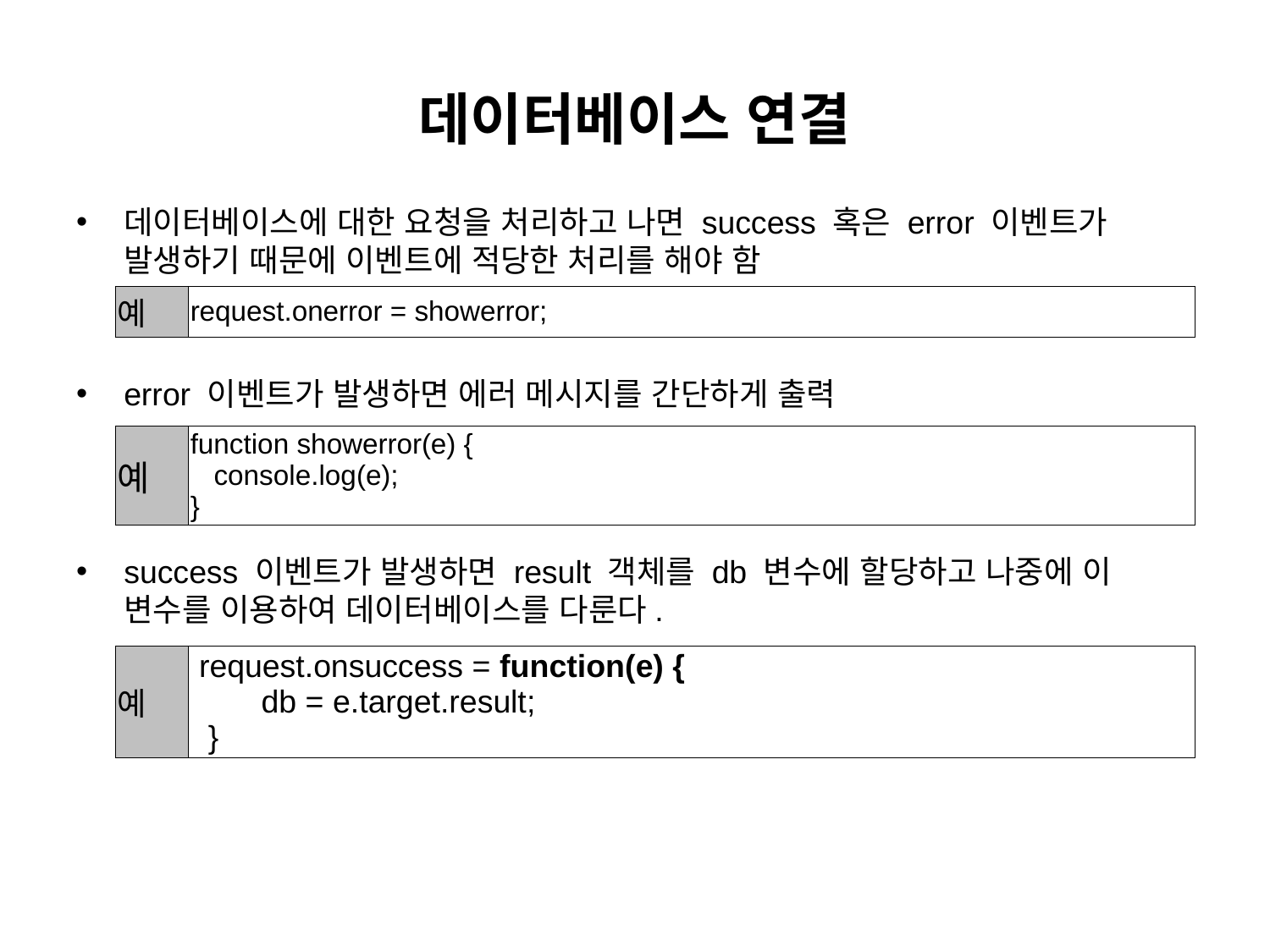

# 데이터베이스 연결
데이터베이스에 대한 요청을 처리하고 나면 success 혹은 error 이벤트가 발생하기 때문에 이벤트에 적당한 처리를 해야 함

error 이벤트가 발생하면 에러 메시지를 간단하게 출력

success 이벤트가 발생하면 result 객체를 db 변수에 할당하고 나중에 이 변수를 이용하여 데이터베이스를 다룬다.

| 예 | request.onerror = showerror; |
| --- | --- |
| 예 | function showerror(e) { console.log(e); } |
| --- | --- |

| 예 | request.onsuccess = function(e) { db = e.target.result; } |
| --- | --- |